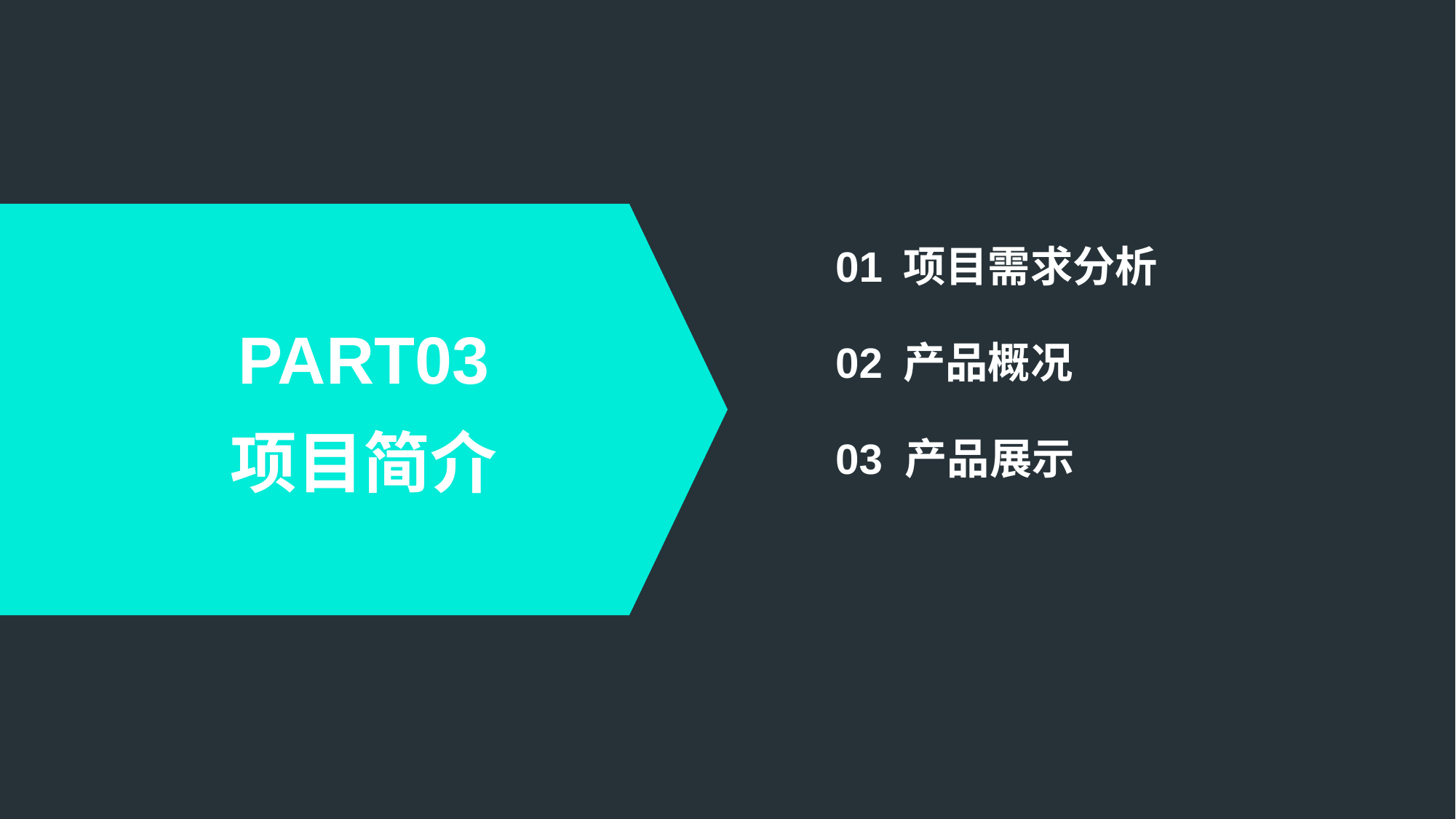

01
项目需求分析
PART03
项目简介
02
产品概况
03
产品展示